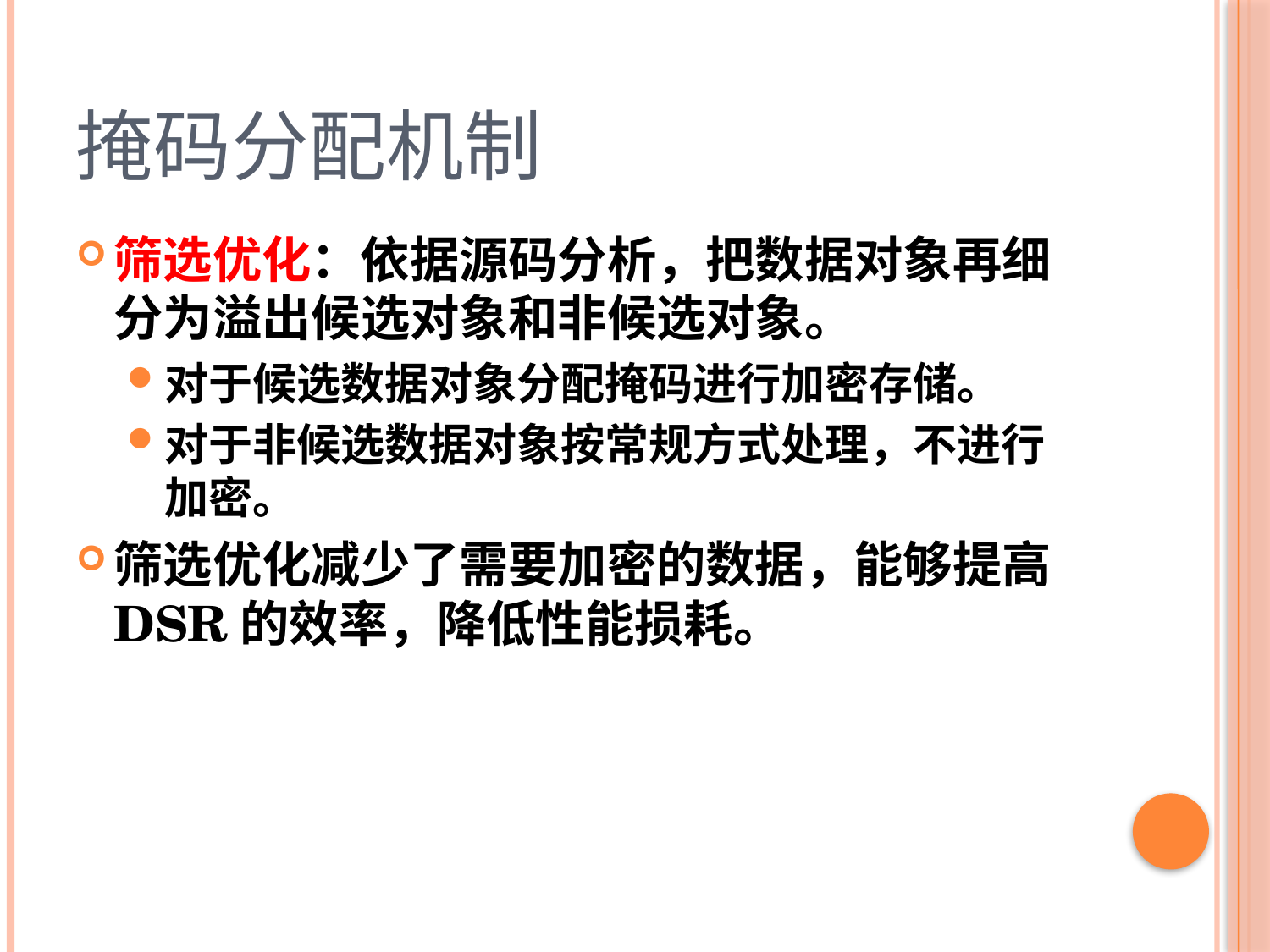

# 掩码分配机制
筛选优化：依据源码分析，把数据对象再细分为溢出候选对象和非候选对象。
对于候选数据对象分配掩码进行加密存储。
对于非候选数据对象按常规方式处理，不进行加密。
筛选优化减少了需要加密的数据，能够提高DSR的效率，降低性能损耗。